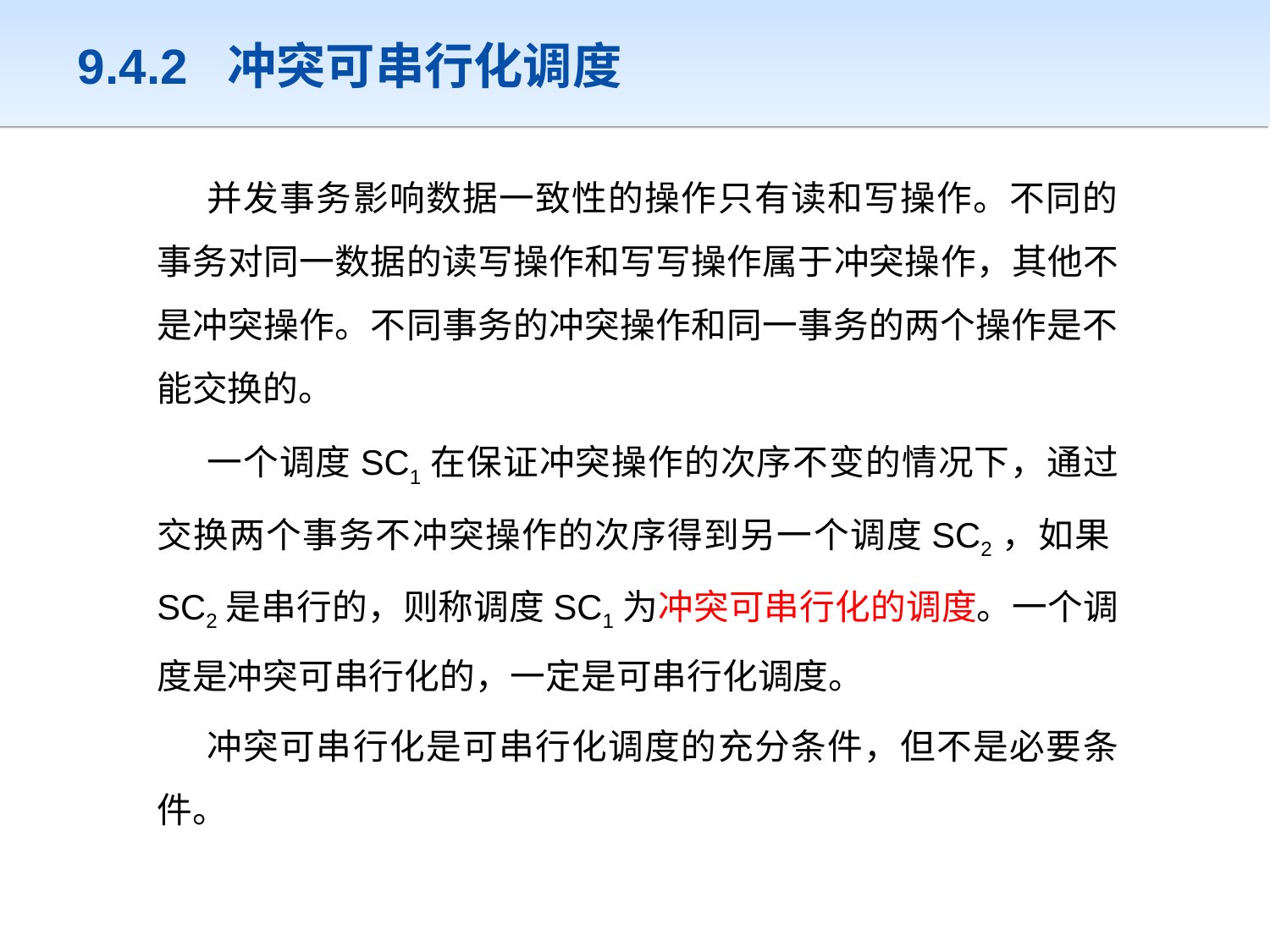

# 9.4.2  冲突可串行化调度
并发事务影响数据一致性的操作只有读和写操作。不同的事务对同一数据的读写操作和写写操作属于冲突操作，其他不是冲突操作。不同事务的冲突操作和同一事务的两个操作是不能交换的。
一个调度SC1在保证冲突操作的次序不变的情况下，通过交换两个事务不冲突操作的次序得到另一个调度SC2，如果SC2是串行的，则称调度SC1为冲突可串行化的调度。一个调度是冲突可串行化的，一定是可串行化调度。
冲突可串行化是可串行化调度的充分条件，但不是必要条件。